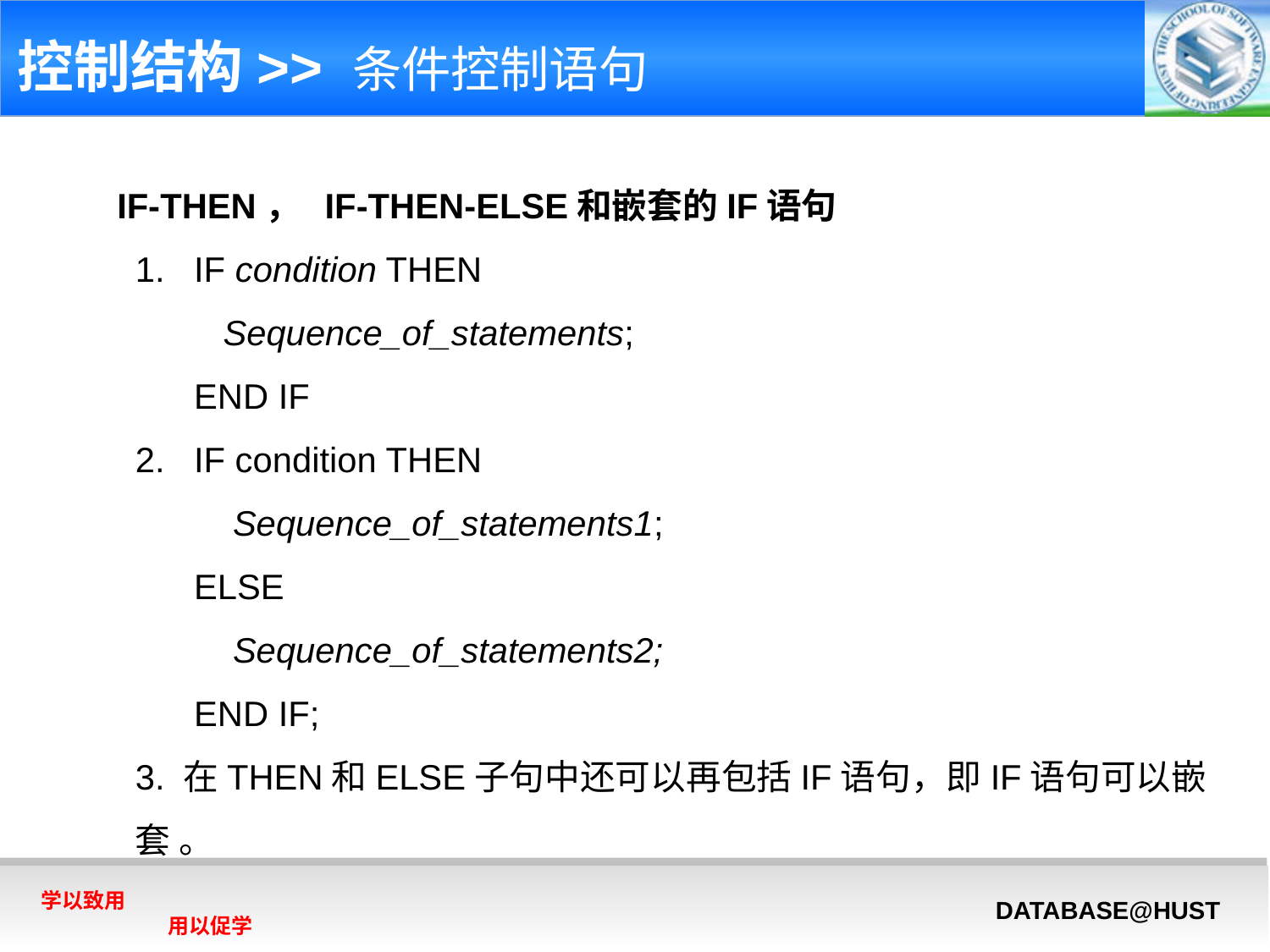

# 控制结构>> 条件控制语句
   IF-THEN，  IF-THEN-ELSE和嵌套的IF语句
	1.   IF condition THEN
	         Sequence_of_statements;
	      END IF
	2.   IF condition THEN
	          Sequence_of_statements1;
	      ELSE
	          Sequence_of_statements2;
	      END IF;
	3. 在THEN和ELSE子句中还可以再包括IF语句，即IF语句可以嵌套 。